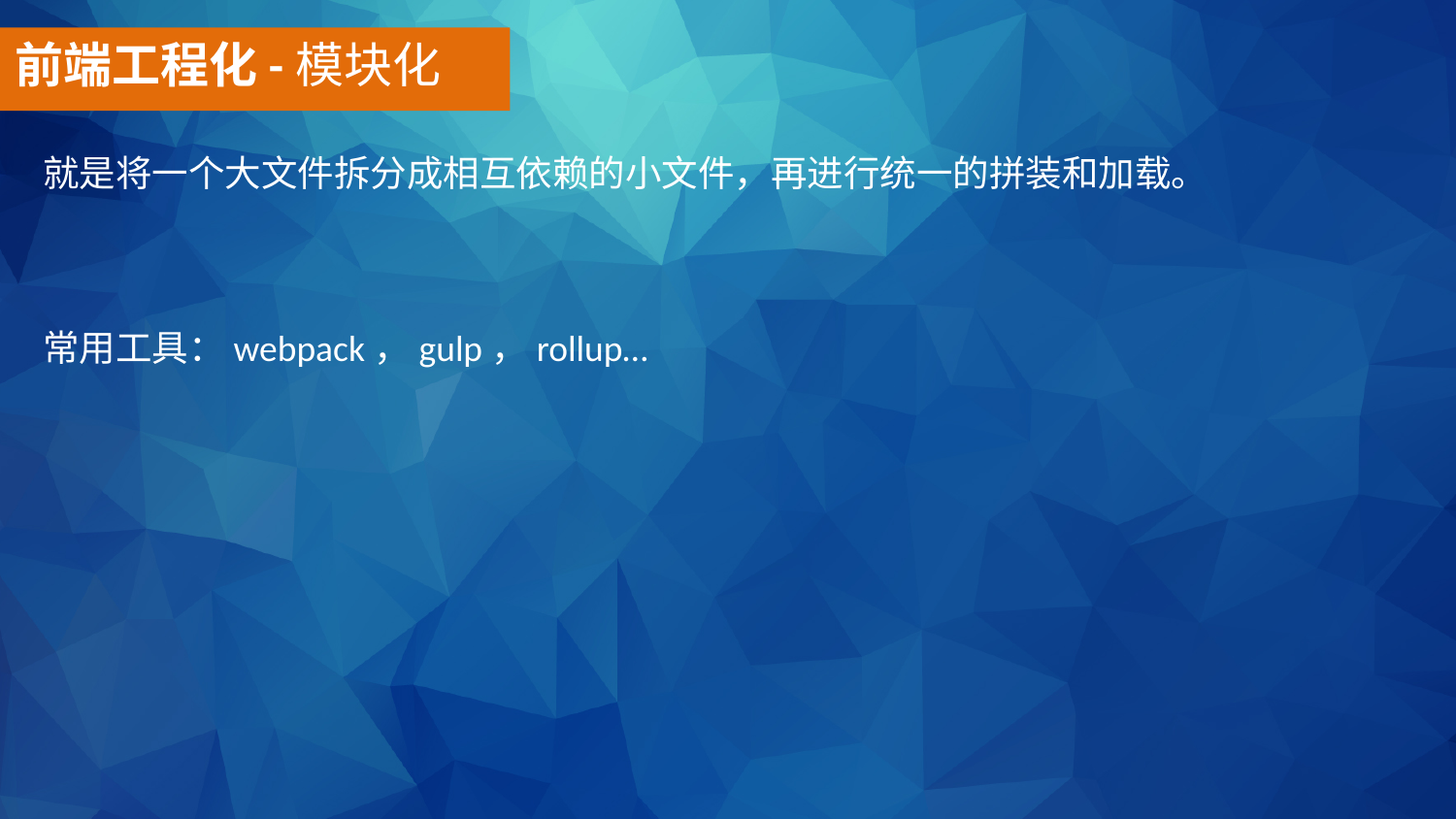

前端工程化-模块化

就是将一个大文件拆分成相互依赖的小文件，再进行统一的拼装和加载。

常用工具：webpack，gulp，rollup…